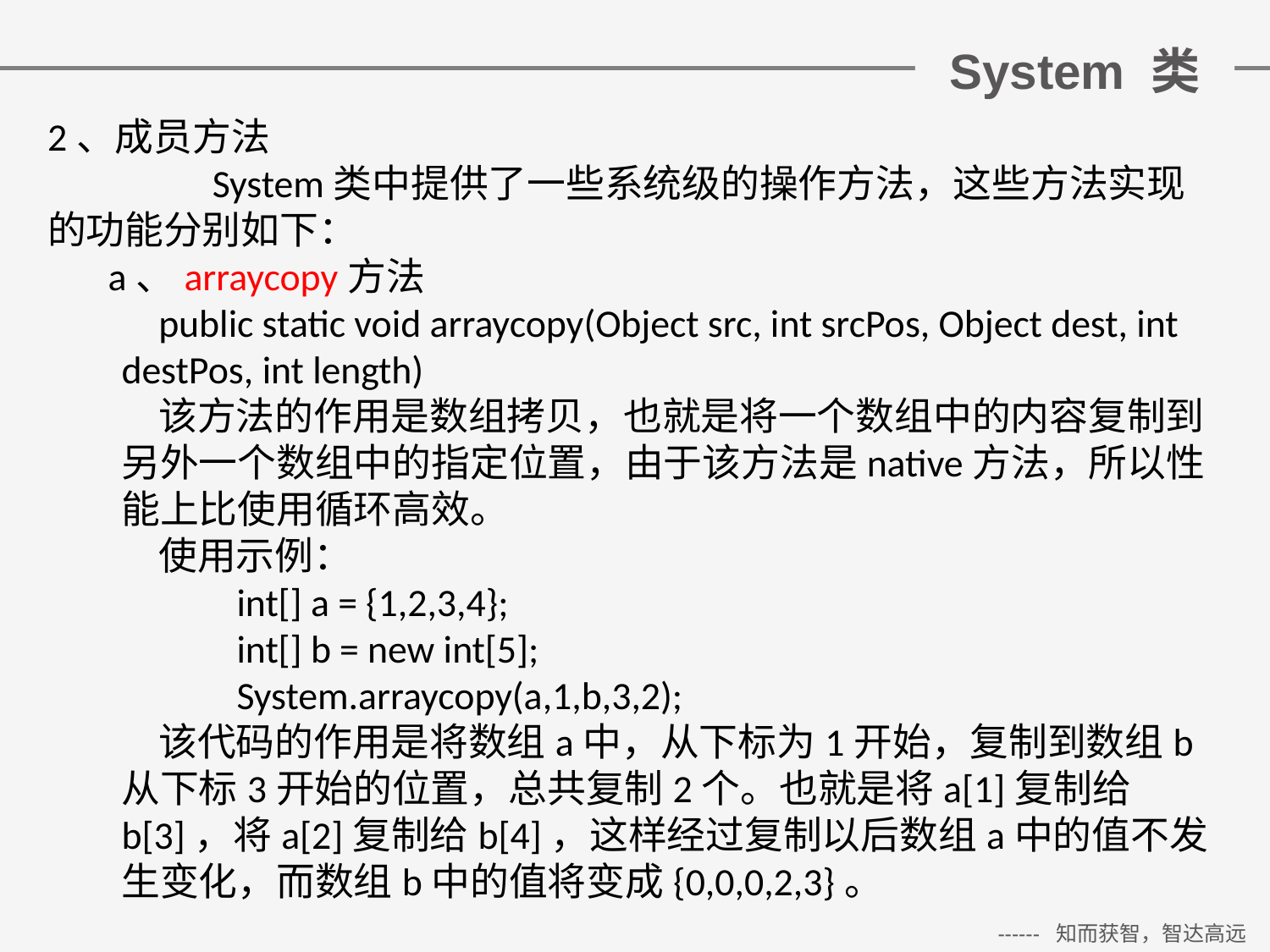

# System 类
2、成员方法
                   System类中提供了一些系统级的操作方法，这些方法实现的功能分别如下：
       a、arraycopy方法
public static void arraycopy(Object src, int srcPos, Object dest, int destPos, int length)
该方法的作用是数组拷贝，也就是将一个数组中的内容复制到另外一个数组中的指定位置，由于该方法是native方法，所以性能上比使用循环高效。
使用示例：
         int[] a = {1,2,3,4};
         int[] b = new int[5];
         System.arraycopy(a,1,b,3,2);
该代码的作用是将数组a中，从下标为1开始，复制到数组b从下标3开始的位置，总共复制2个。也就是将a[1]复制给b[3]，将a[2]复制给b[4]，这样经过复制以后数组a中的值不发生变化，而数组b中的值将变成{0,0,0,2,3}。